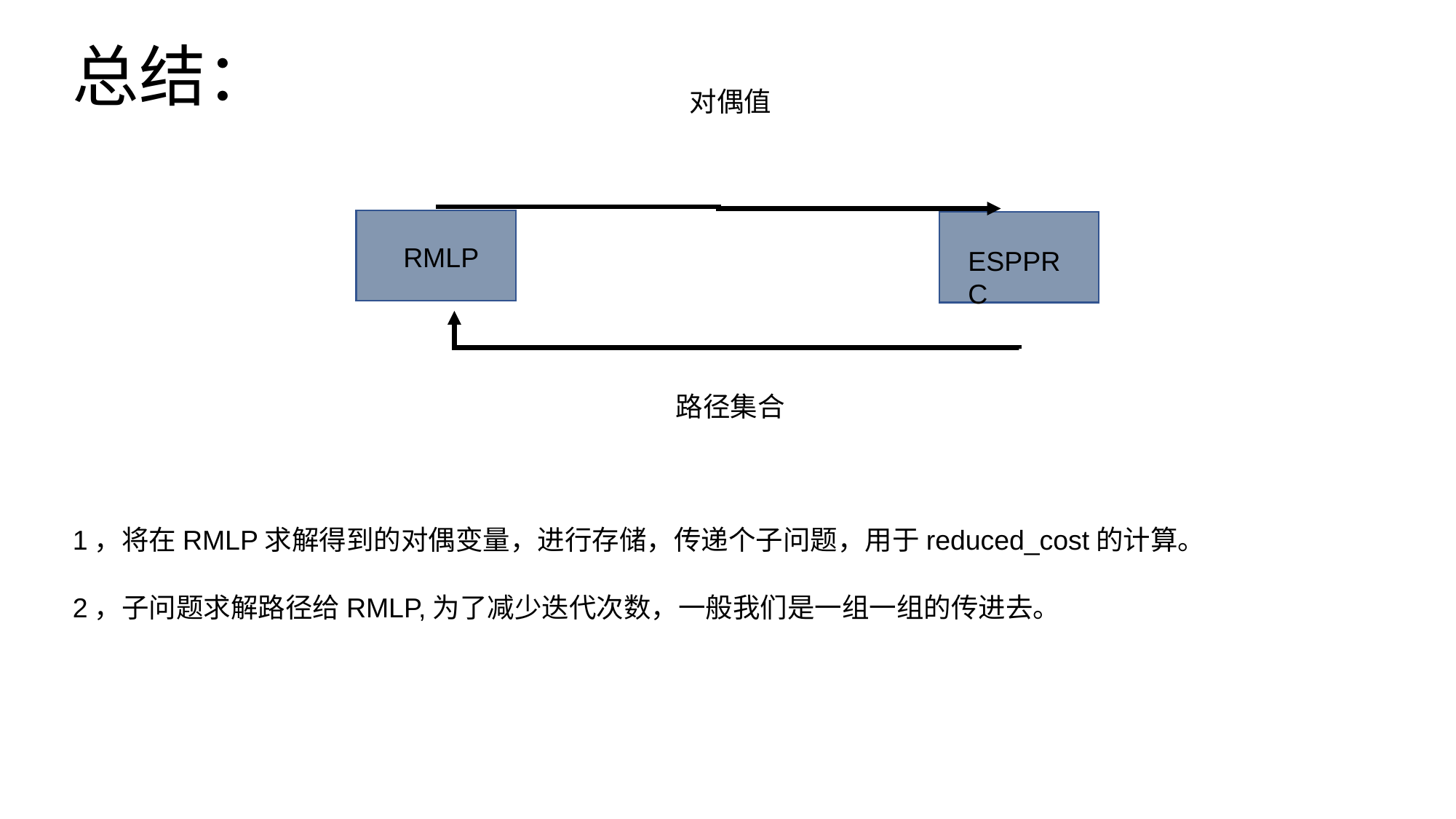

# 总结：
对偶值

RMLP

ESPPRC

路径集合
1，将在RMLP求解得到的对偶变量，进行存储，传递个子问题，用于reduced_cost的计算。
2，子问题求解路径给RMLP,为了减少迭代次数，一般我们是一组一组的传进去。